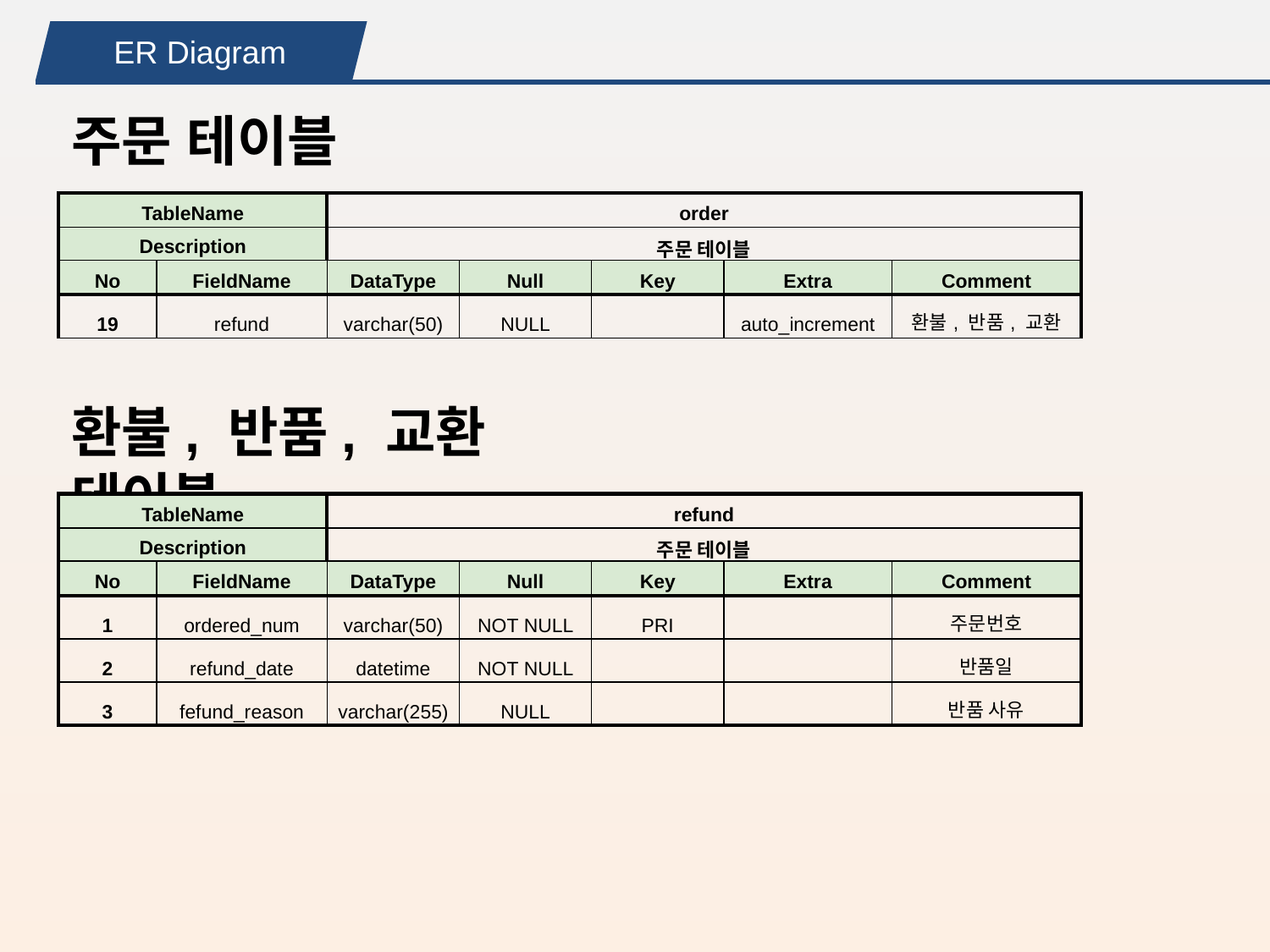

ER Diagram

주문 테이블
| TableName |  | order |  |  |  |  |
| --- | --- | --- | --- | --- | --- | --- |
| Description |  | 주문 테이블 |  |  |  |  |
| No | FieldName | DataType | Null | Key | Extra | Comment |
| 19 | refund | varchar(50) | NULL |  | auto\_increment | 환불, 반품, 교환 |
환불, 반품, 교환 테이블
| TableName |  | refund |  |  |  |  |
| --- | --- | --- | --- | --- | --- | --- |
| Description |  | 주문 테이블 |  |  |  |  |
| No | FieldName | DataType | Null | Key | Extra | Comment |
| 1 | ordered\_num | varchar(50) | NOT NULL | PRI |  | 주문번호 |
| 2 | refund\_date | datetime | NOT NULL |  |  | 반품일 |
| 3 | fefund\_reason | varchar(255) | NULL |  |  | 반품 사유 |